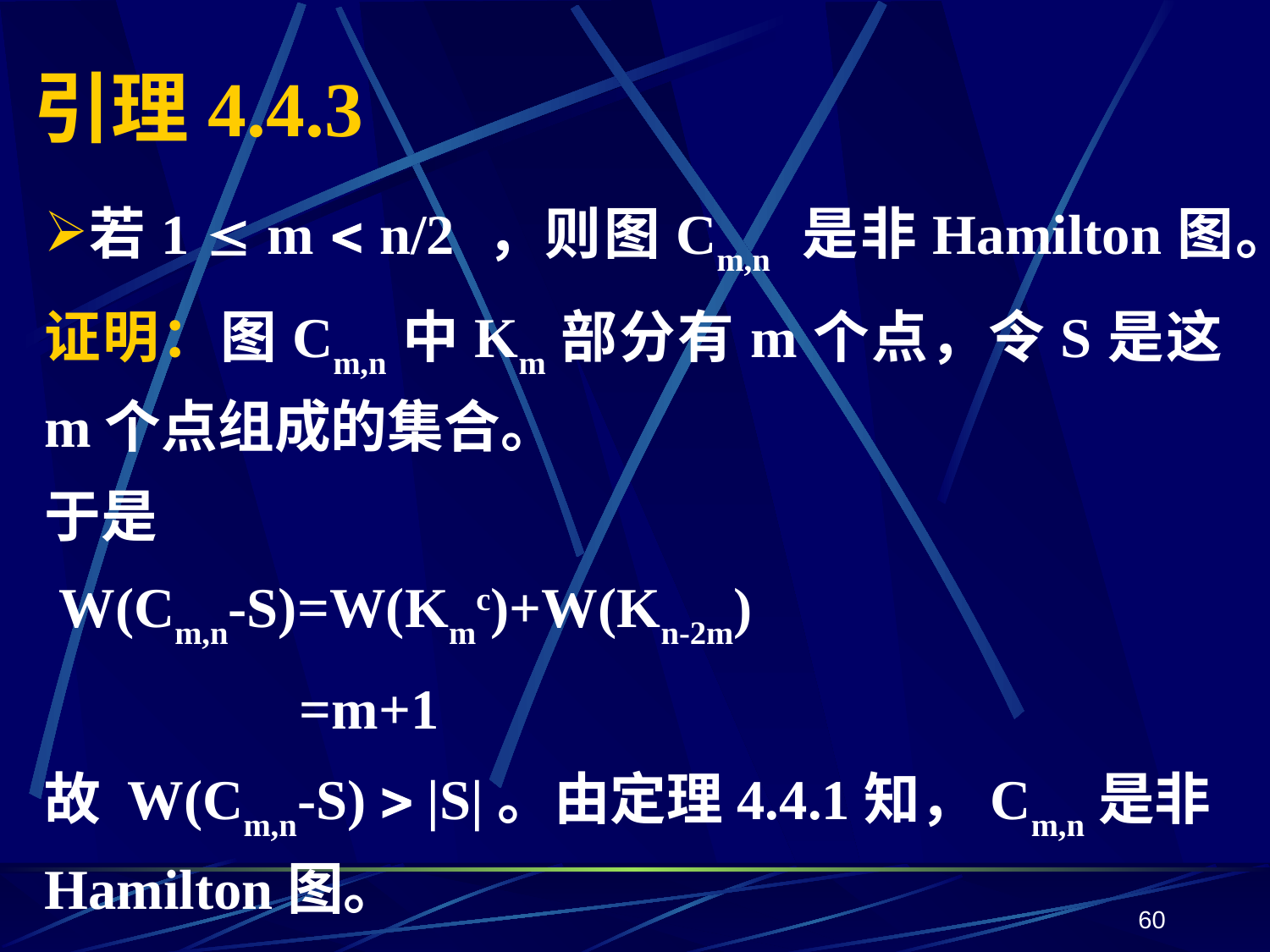

# 引理4.4.3
若1 ≤ m < n/2 ，则图Cm,n 是非Hamilton图。
证明：图Cm,n中Km部分有m个点，令S是这m个点组成的集合。
于是
 W(Cm,n-S)=W(Kmc)+W(Kn-2m)
                  =m+1
故 W(Cm,n-S) > |S|。由定理4.4.1知，Cm,n是非Hamilton图。
60